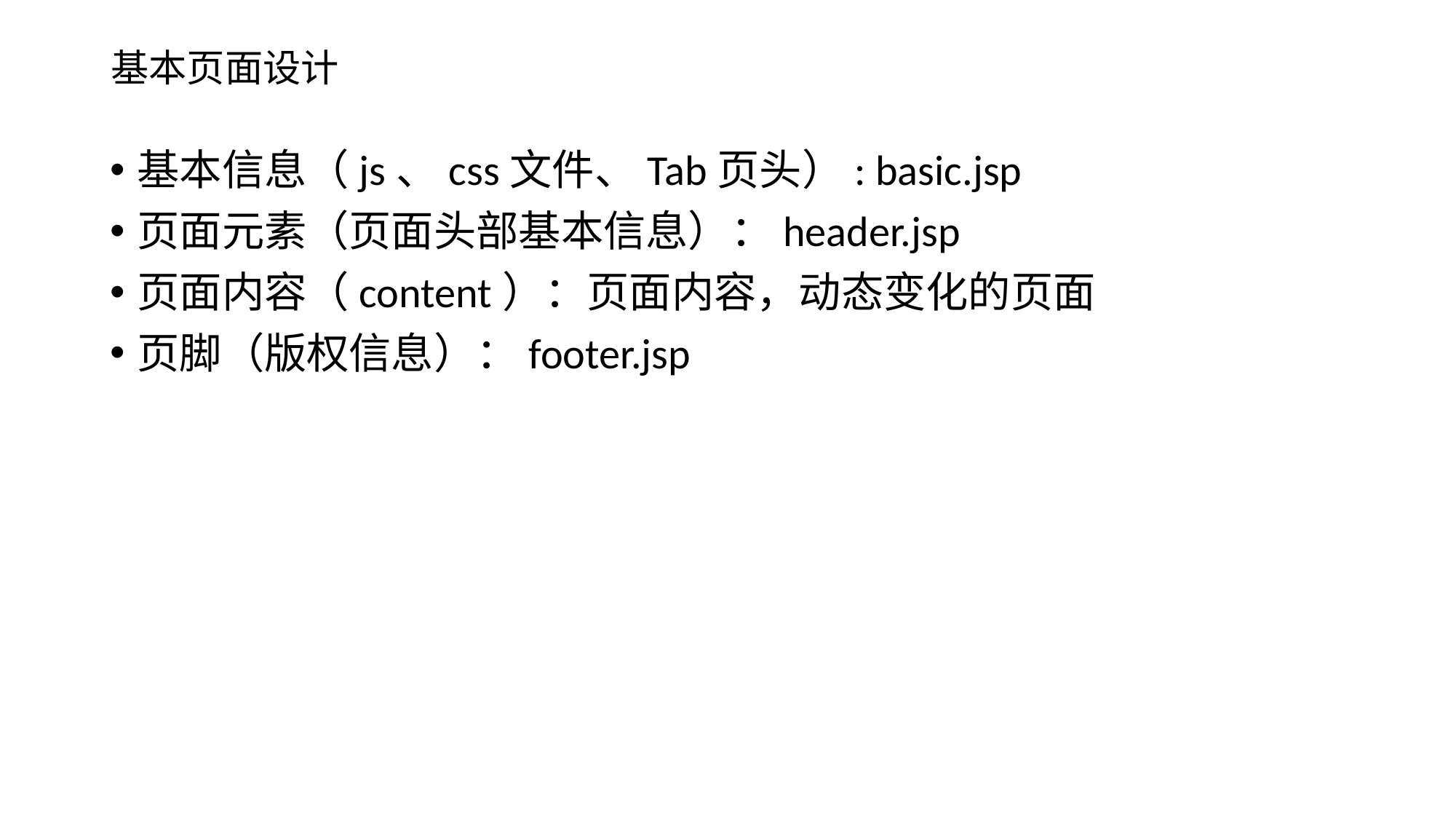

# 基本页面设计
基本信息（js、css文件、Tab页头）: basic.jsp
页面元素（页面头部基本信息）：header.jsp
页面内容（content）：页面内容，动态变化的页面
页脚（版权信息）：footer.jsp